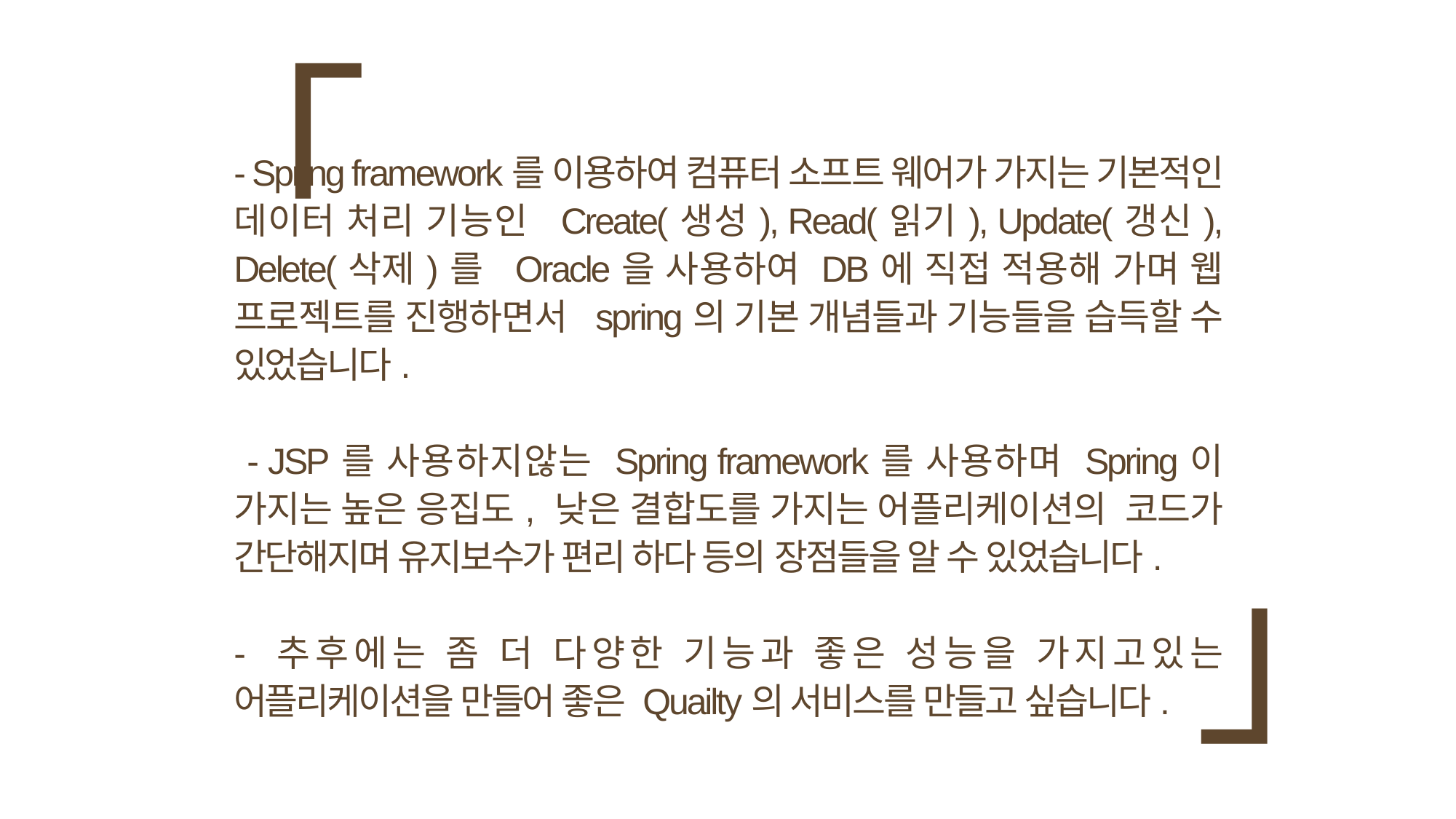

「
」
- Spring framework를 이용하여 컴퓨터 소프트 웨어가 가지는 기본적인 데이터 처리 기능인  Create(생성), Read(읽기), Update(갱신), Delete(삭제)를  Oracle을 사용하여 DB에 직접 적용해 가며 웹 프로젝트를 진행하면서  spring의 기본 개념들과 기능들을 습득할 수 있었습니다.

 - JSP를 사용하지않는 Spring framework를 사용하며 Spring이 가지는 높은 응집도, 낮은 결합도를 가지는 어플리케이션의  코드가 간단해지며 유지보수가 편리 하다 등의 장점들을 알 수 있었습니다.

- 추후에는 좀 더 다양한 기능과 좋은 성능을 가지고있는 어플리케이션을 만들어 좋은 Quailty의 서비스를 만들고 싶습니다.